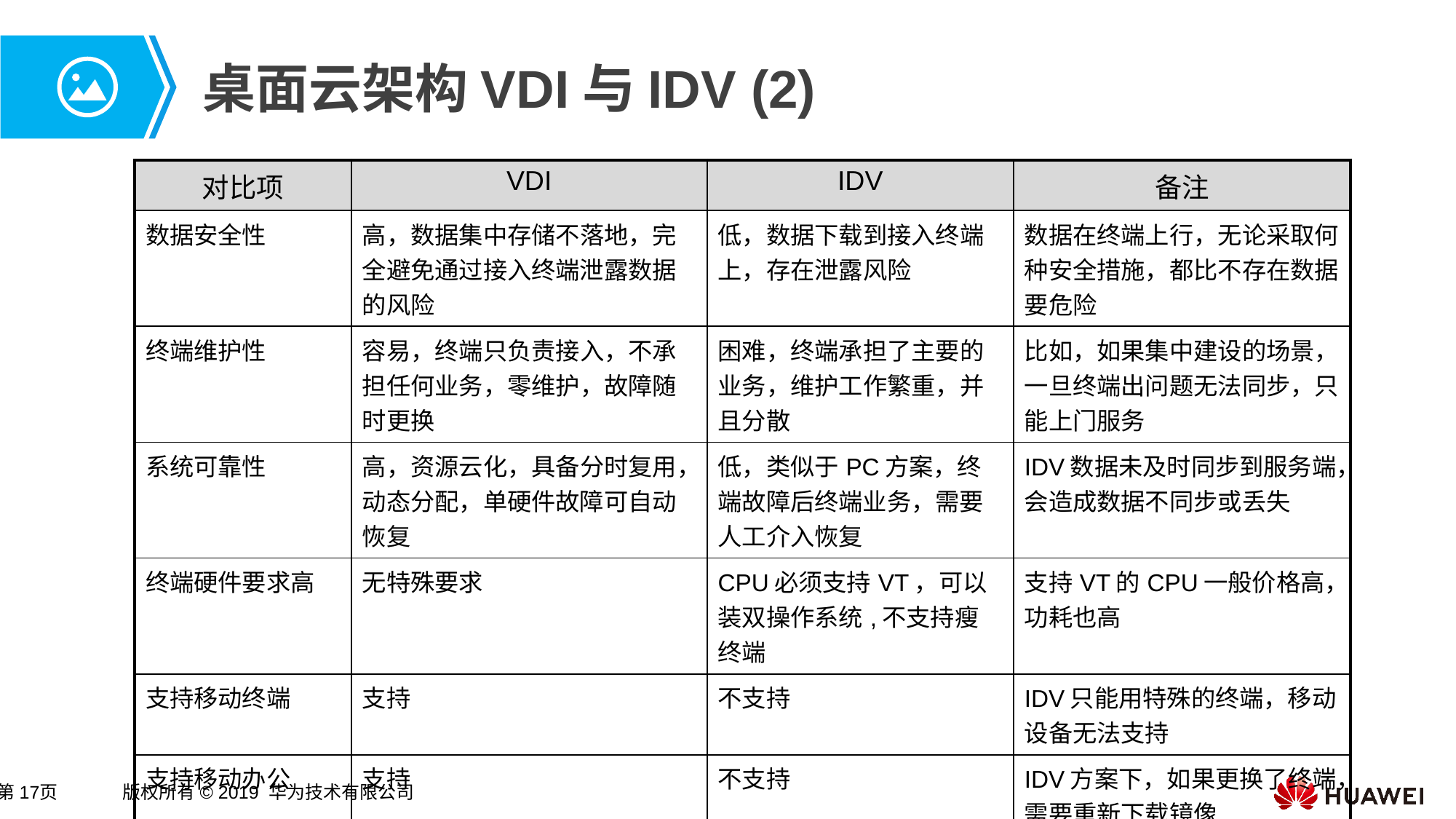

# 桌面云架构VDI与IDV (2)
| 对比项 | VDI | IDV | 备注 |
| --- | --- | --- | --- |
| 数据安全性 | 高，数据集中存储不落地，完全避免通过接入终端泄露数据的风险 | 低，数据下载到接入终端上，存在泄露风险 | 数据在终端上行，无论采取何种安全措施，都比不存在数据要危险 |
| 终端维护性 | 容易，终端只负责接入，不承担任何业务，零维护，故障随时更换 | 困难，终端承担了主要的业务，维护工作繁重，并且分散 | 比如，如果集中建设的场景，一旦终端出问题无法同步，只能上门服务 |
| 系统可靠性 | 高，资源云化，具备分时复用，动态分配，单硬件故障可自动恢复 | 低，类似于PC方案，终端故障后终端业务，需要人工介入恢复 | IDV数据未及时同步到服务端，会造成数据不同步或丢失 |
| 终端硬件要求高 | 无特殊要求 | CPU必须支持VT，可以装双操作系统,不支持瘦终端 | 支持VT的CPU一般价格高，功耗也高 |
| 支持移动终端 | 支持 | 不支持 | IDV只能用特殊的终端，移动设备无法支持 |
| 支持移动办公 | 支持 | 不支持 | IDV方案下，如果更换了终端，需要重新下载镜像 |